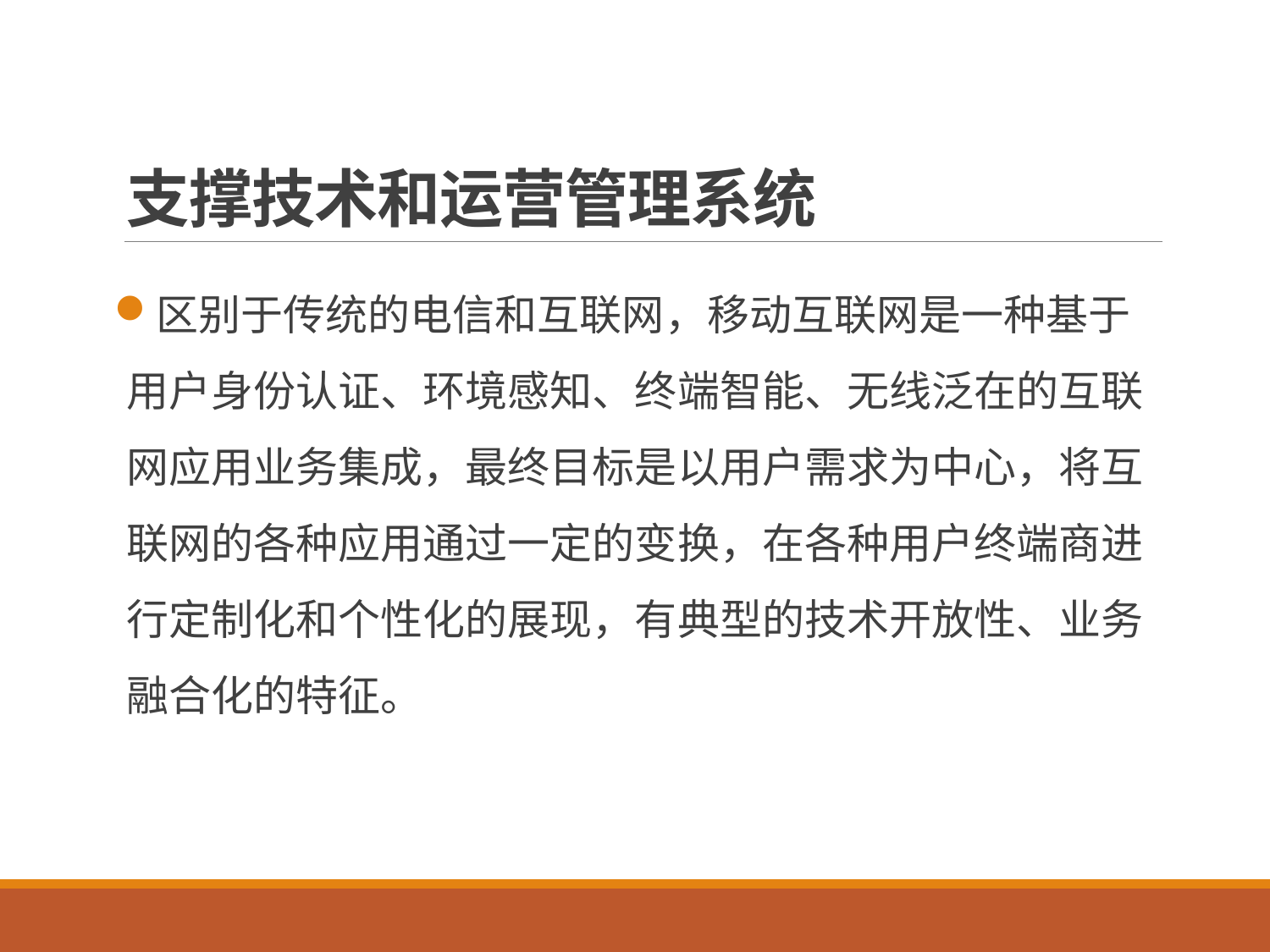

# 支撑技术和运营管理系统
区别于传统的电信和互联网，移动互联网是一种基于用户身份认证、环境感知、终端智能、无线泛在的互联网应用业务集成，最终目标是以用户需求为中心，将互联网的各种应用通过一定的变换，在各种用户终端商进行定制化和个性化的展现，有典型的技术开放性、业务融合化的特征。